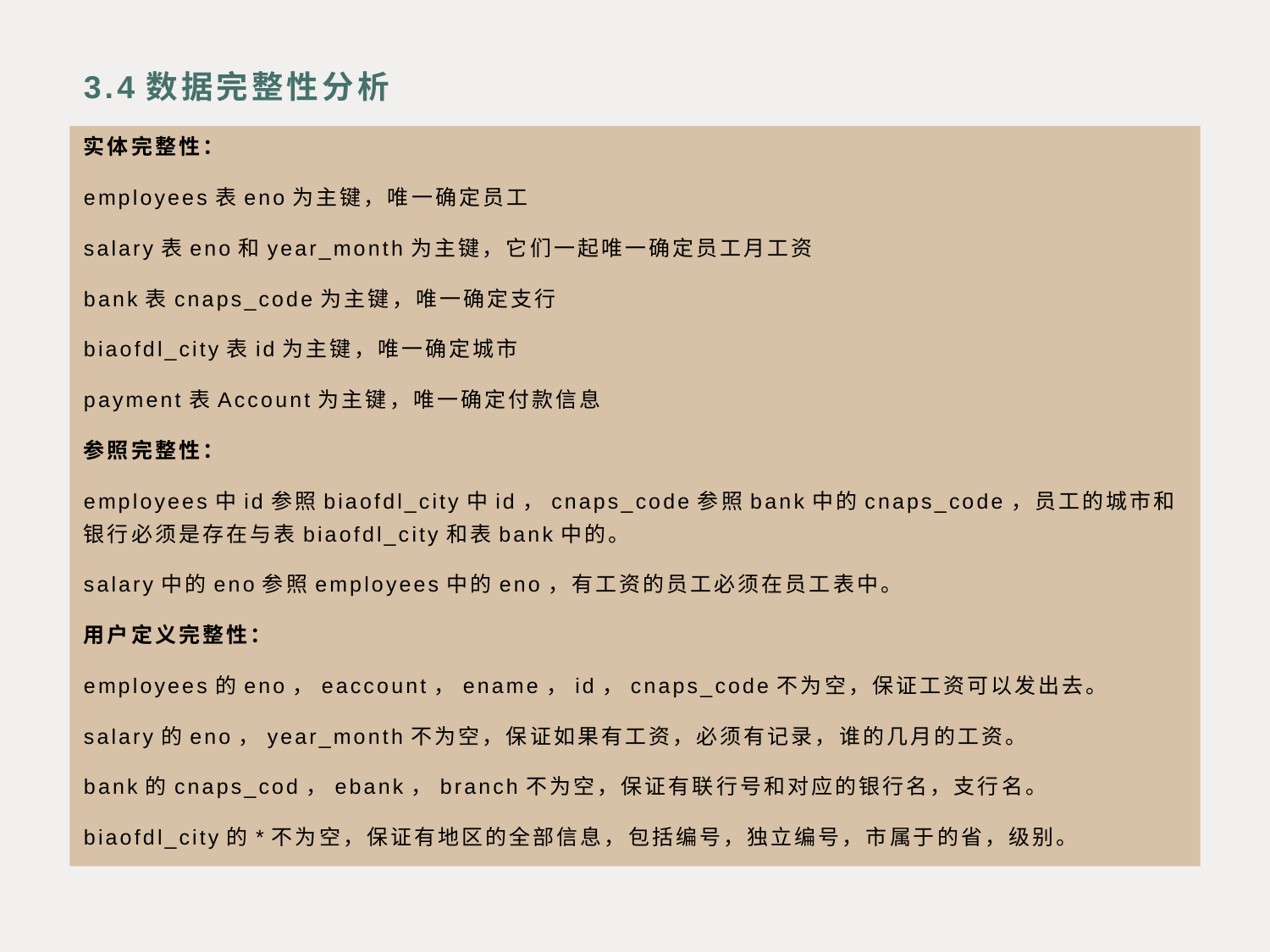

# 3.4数据完整性分析
实体完整性：
employees表eno为主键，唯一确定员工
salary表eno和year_month为主键，它们一起唯一确定员工月工资
bank表cnaps_code为主键，唯一确定支行
biaofdl_city表id为主键，唯一确定城市
payment表Account为主键，唯一确定付款信息
参照完整性：
employees中id参照biaofdl_city中id，cnaps_code参照bank中的cnaps_code，员工的城市和银行必须是存在与表biaofdl_city和表bank中的。
salary中的eno参照employees中的eno，有工资的员工必须在员工表中。
用户定义完整性：
employees的eno，eaccount，ename，id，cnaps_code不为空，保证工资可以发出去。
salary的eno，year_month不为空，保证如果有工资，必须有记录，谁的几月的工资。
bank的cnaps_cod，ebank，branch不为空，保证有联行号和对应的银行名，支行名。
biaofdl_city的*不为空，保证有地区的全部信息，包括编号，独立编号，市属于的省，级别。